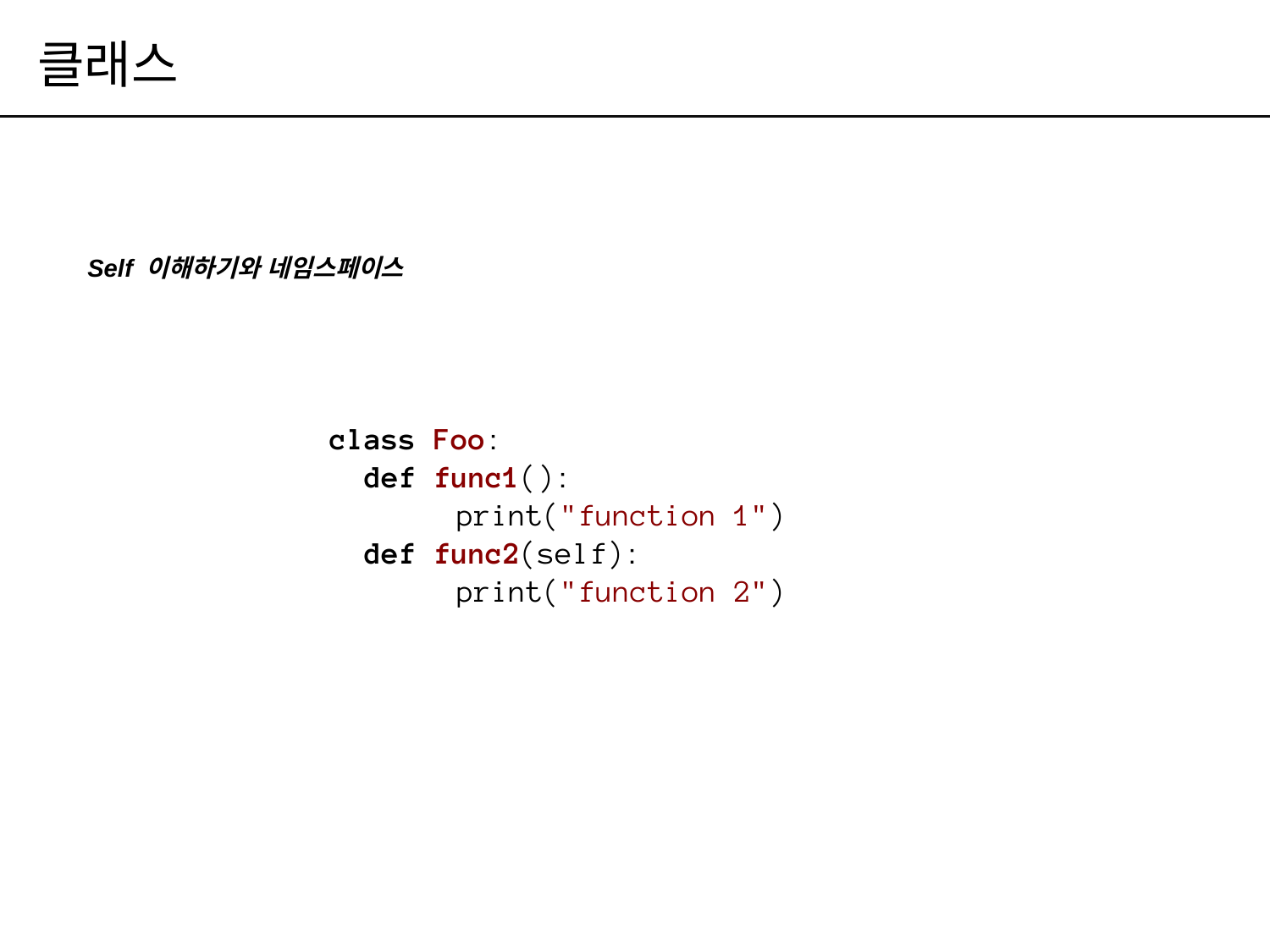

# 클래스
Self 이해하기와 네임스페이스
class Foo:
  def func1():
	print("function 1")
  def func2(self):
	print("function 2")